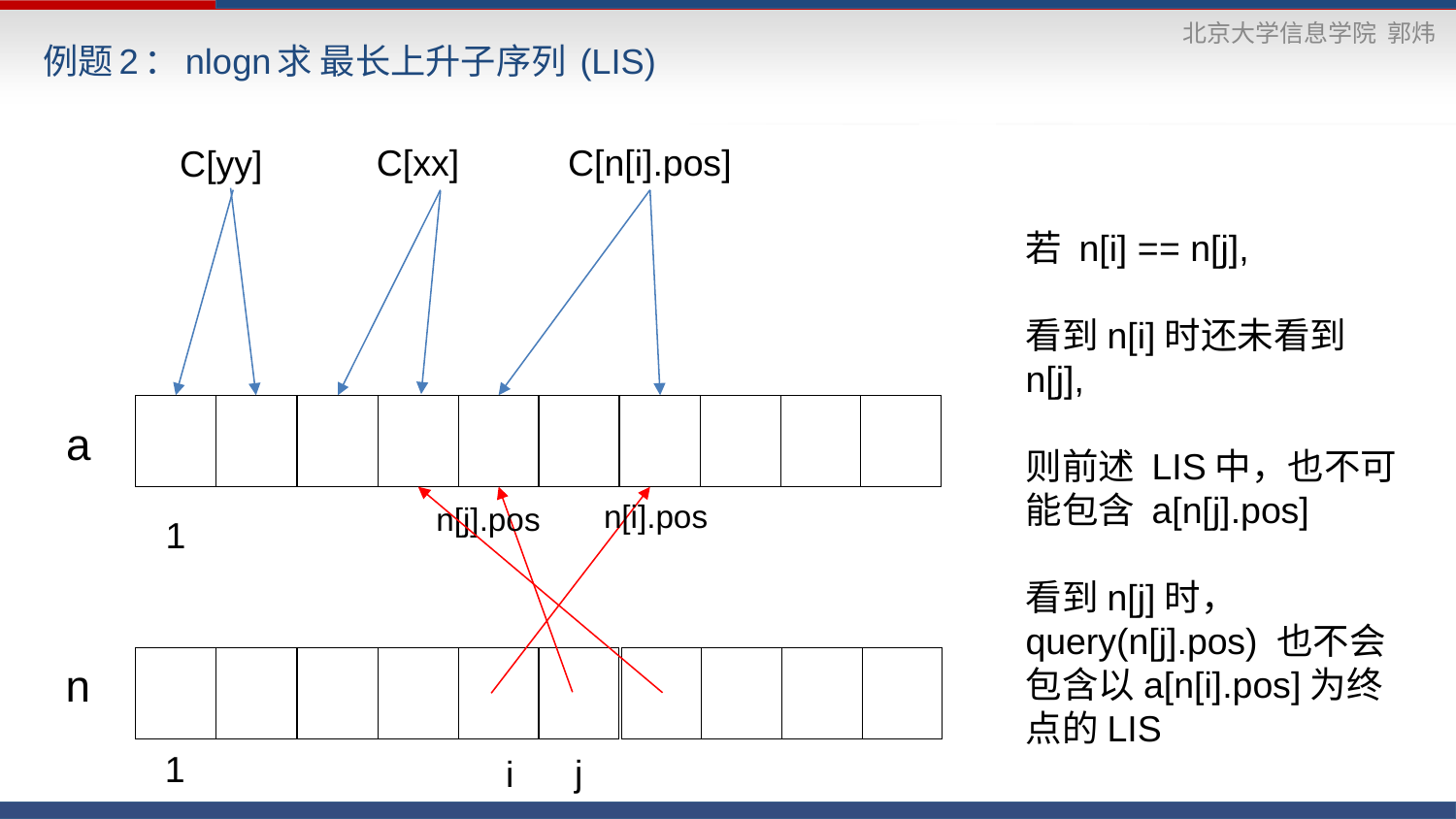

# 例题2：nlogn求 最长上升子序列 (LIS)
C[n[i].pos]
C[xx]
C[yy]
若 n[i] == n[j],

看到n[i]时还未看到n[j],

则前述 LIS中，也不可能包含 a[n[j].pos]

看到n[j]时，
query(n[j].pos) 也不会包含以a[n[i].pos]为终点的LIS

a
n[i].pos
n[j].pos
1

n
1
j
i